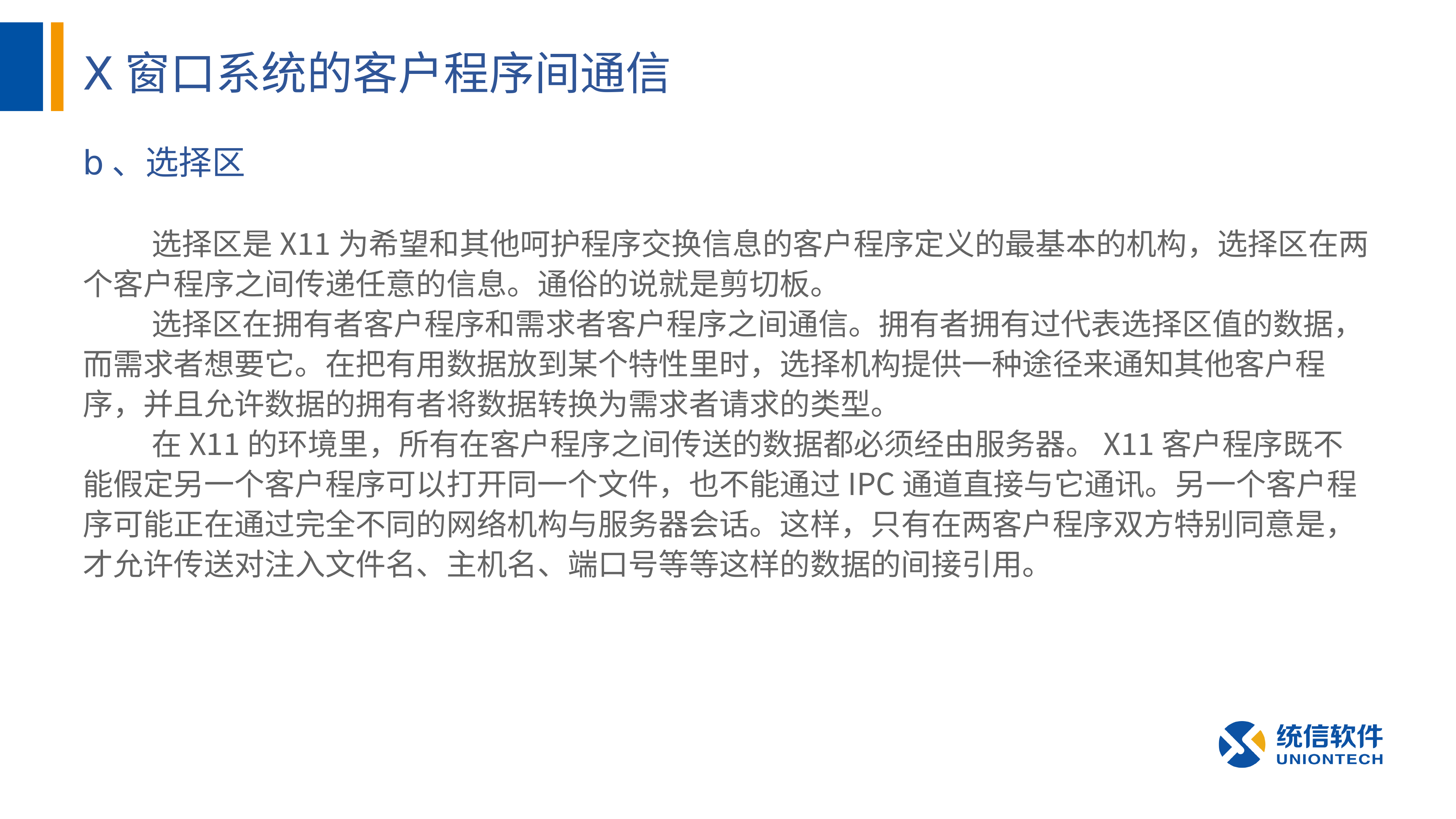

# X窗口系统的客户程序间通信
b、选择区
         选择区是X11为希望和其他呵护程序交换信息的客户程序定义的最基本的机构，选择区在两个客户程序之间传递任意的信息。通俗的说就是剪切板。
         选择区在拥有者客户程序和需求者客户程序之间通信。拥有者拥有过代表选择区值的数据，而需求者想要它。在把有用数据放到某个特性里时，选择机构提供一种途径来通知其他客户程序，并且允许数据的拥有者将数据转换为需求者请求的类型。
         在X11的环境里，所有在客户程序之间传送的数据都必须经由服务器。X11客户程序既不能假定另一个客户程序可以打开同一个文件，也不能通过IPC通道直接与它通讯。另一个客户程序可能正在通过完全不同的网络机构与服务器会话。这样，只有在两客户程序双方特别同意是，才允许传送对注入文件名、主机名、端口号等等这样的数据的间接引用。